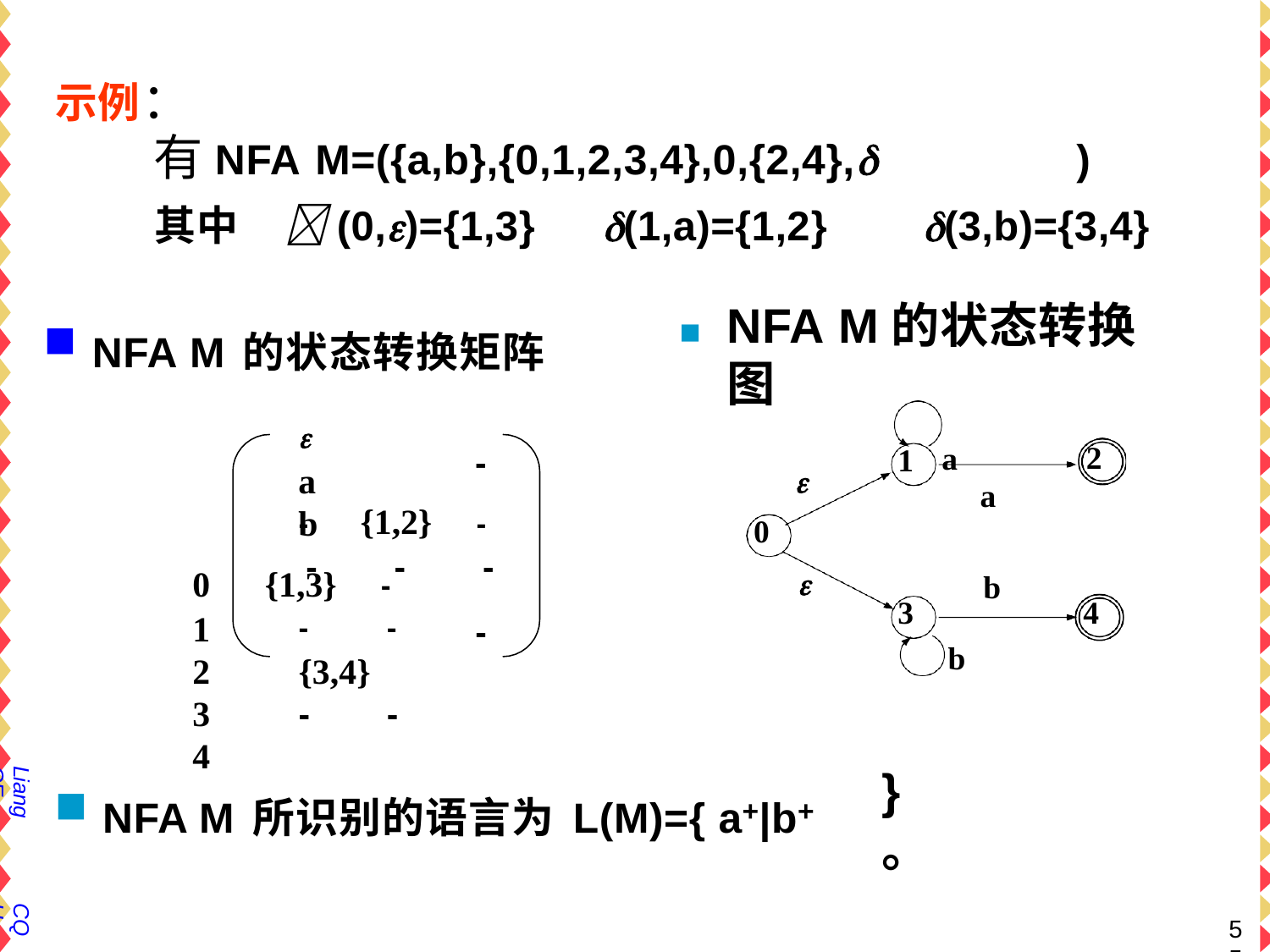

示例：
# 有NFA M=({a,b},{0,1,2,3,4},0,{2,4},δ	)
其中	δ(0,ε)={1,3}	δ(1,a)={1,2}	δ(3,b)={3,4}
NFA M的状态转换图
a
a
NFA M的状态转换矩阵
■
ε	a	b
0	{1,3}	-
1
2
3
4

2
1
-
-	{1,2}	-
-	-	-
-	-	{3,4}
-	-
ε
0
ε
b
3
4
-
b
}。
NFA M所识别的语言为L(M)={ a+|b+
Liang GE
CQU
55